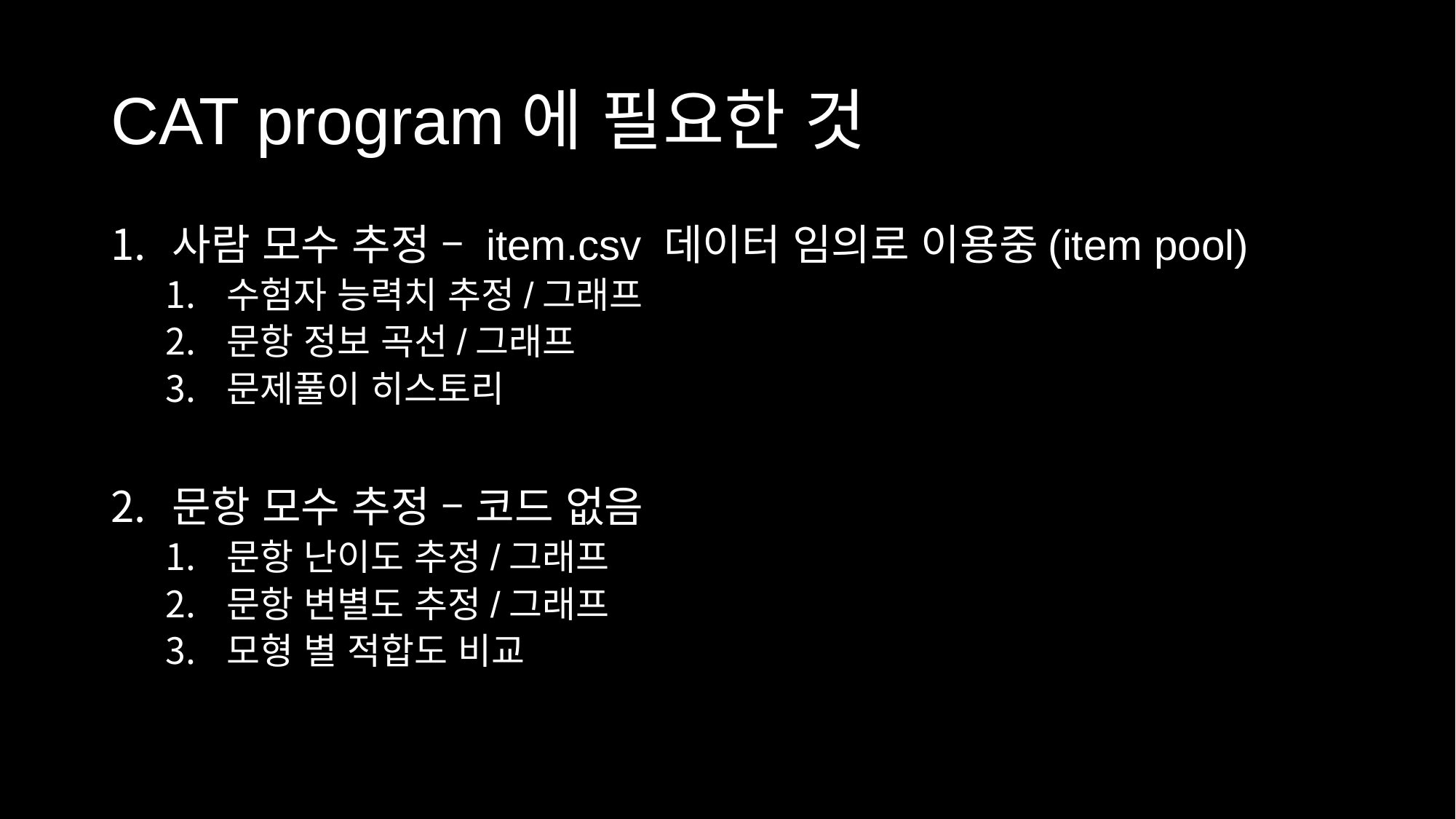

# CAT program에 필요한 것
사람 모수 추정 – item.csv 데이터 임의로 이용중(item pool)
수험자 능력치 추정/그래프
문항 정보 곡선/그래프
문제풀이 히스토리

문항 모수 추정 – 코드 없음
문항 난이도 추정/그래프
문항 변별도 추정/그래프
모형 별 적합도 비교